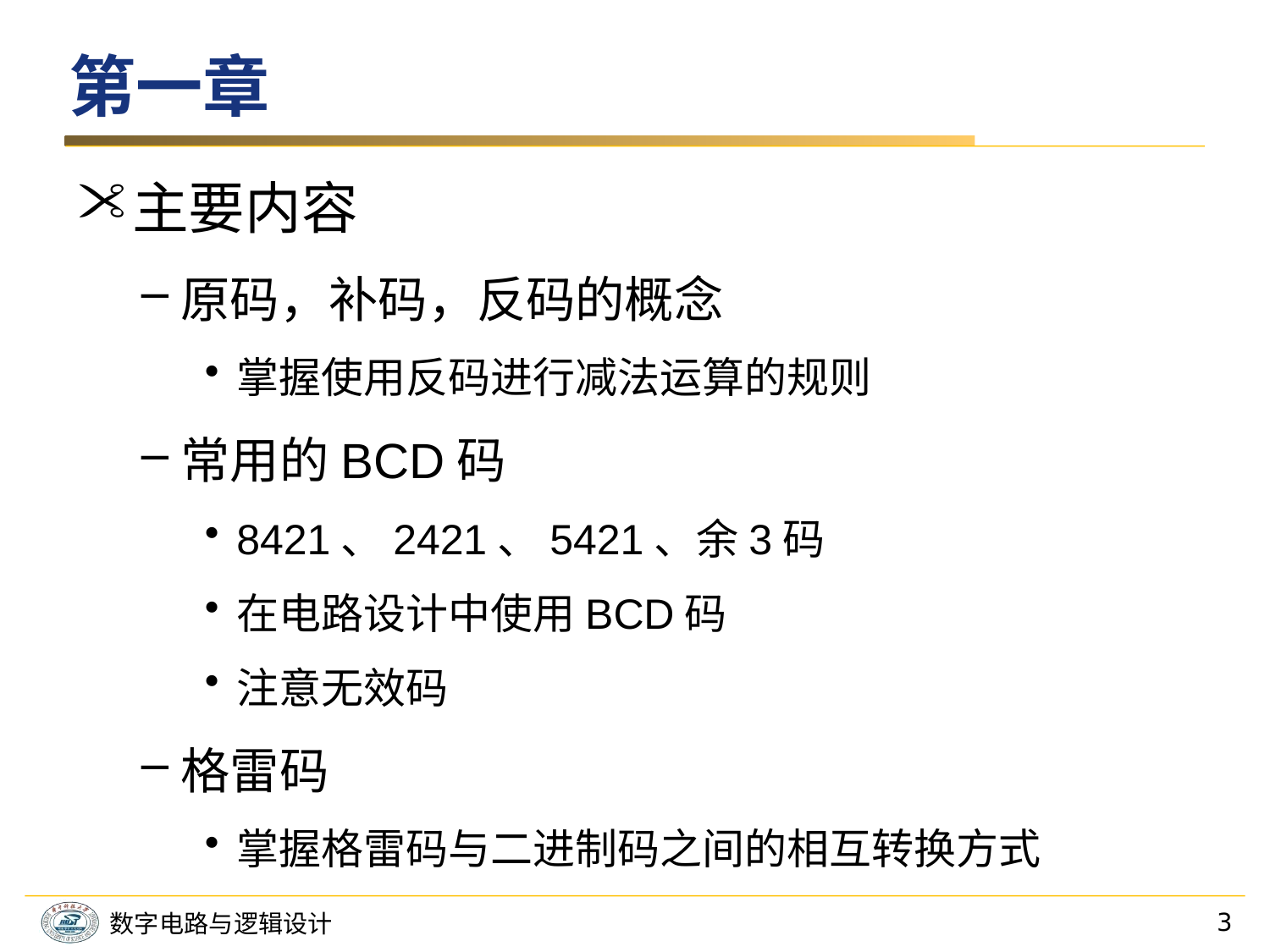

# 第一章
主要内容
原码，补码，反码的概念
掌握使用反码进行减法运算的规则
常用的BCD码
8421、2421、5421、余3码
在电路设计中使用BCD码
注意无效码
格雷码
掌握格雷码与二进制码之间的相互转换方式

3
数字电路与逻辑设计